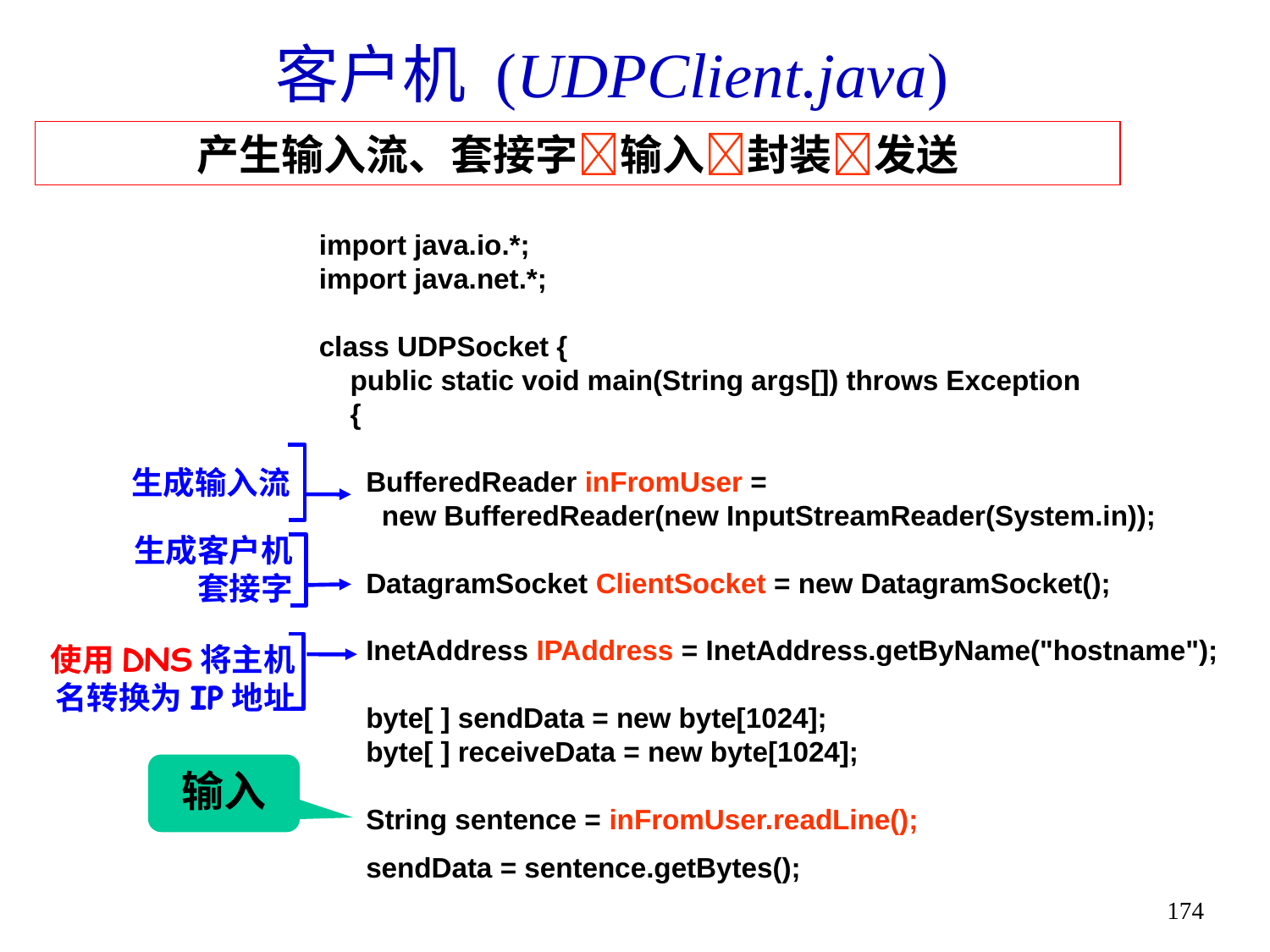

# 客户机 (UDPClient.java)
产生输入流、套接字→输入→封装→发送
import java.io.*;
import java.net.*;

class UDPSocket {
    public static void main(String args[]) throws Exception
    {

      BufferedReader inFromUser =
        new BufferedReader(new InputStreamReader(System.in));

      DatagramSocket ClientSocket = new DatagramSocket();

      InetAddress IPAddress = InetAddress.getByName("hostname");

      byte[ ] sendData = new byte[1024];
      byte[ ] receiveData = new byte[1024];

      String sentence = inFromUser.readLine();
      sendData = sentence.getBytes();

生成输入流

生成客户机套接字

使用DNS将主机名转换为IP地址

输入
174